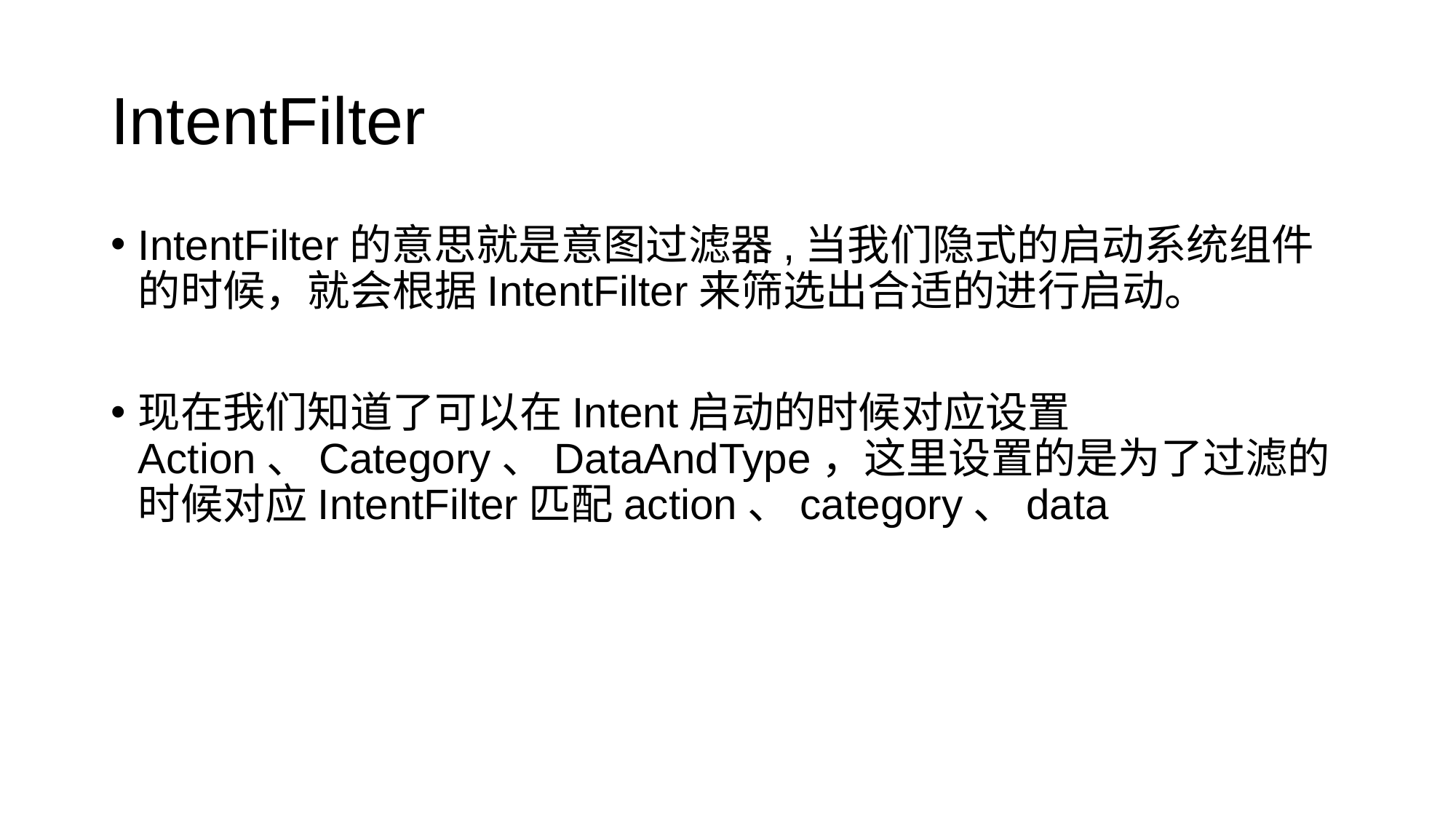

# IntentFilter
IntentFilter的意思就是意图过滤器,当我们隐式的启动系统组件的时候，就会根据IntentFilter来筛选出合适的进行启动。

现在我们知道了可以在Intent启动的时候对应设置Action、Category、DataAndType，这里设置的是为了过滤的时候对应IntentFilter匹配action、category、data